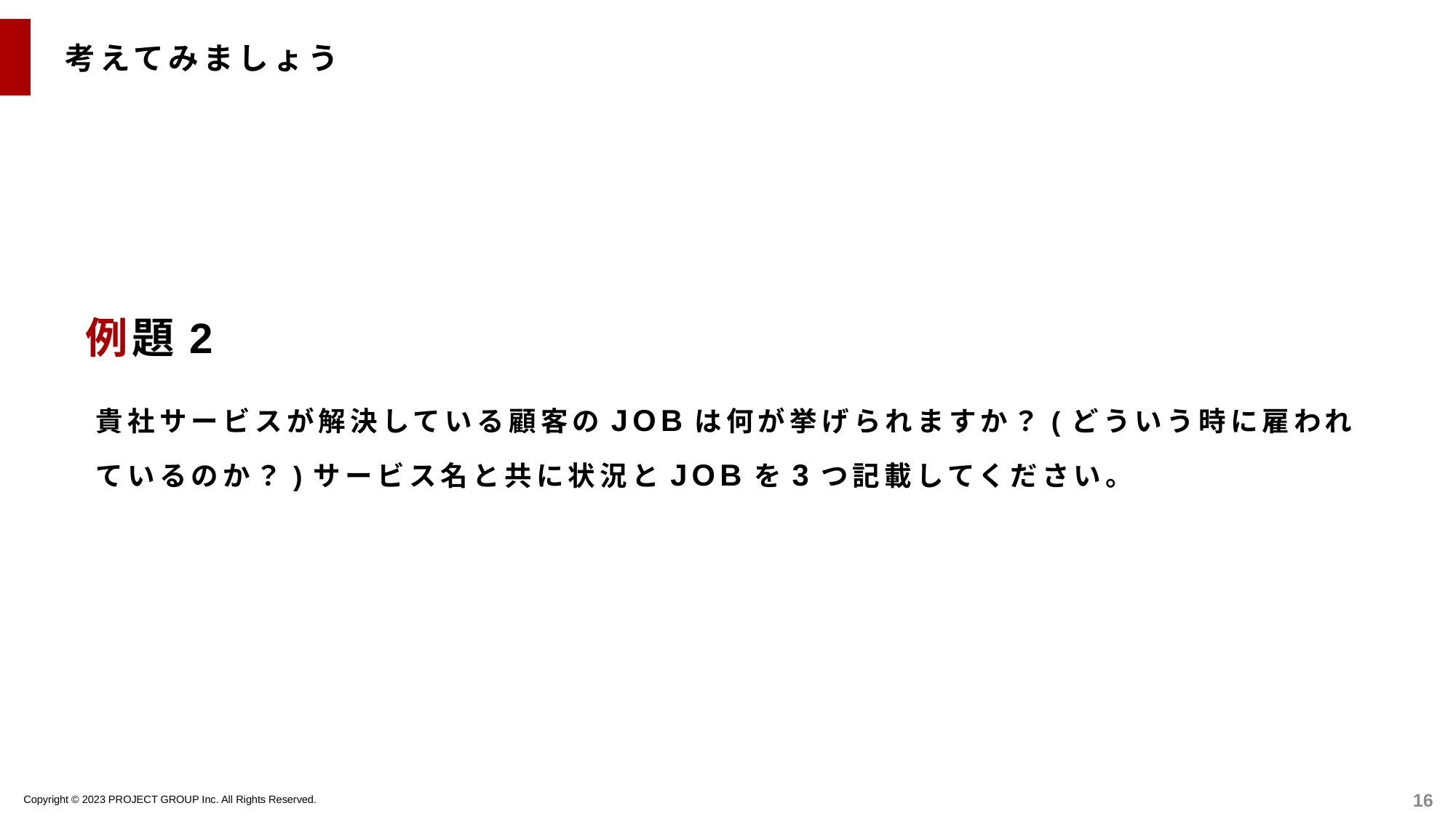

考えてみましょう
例題2
貴社サービスが解決している顧客のJOBは何が挙げられますか？(どういう時に雇われているのか？)サービス名と共に状況とJOBを3つ記載してください。
16
Copyright © 2023 PROJECT GROUP Inc. All Rights Reserved.